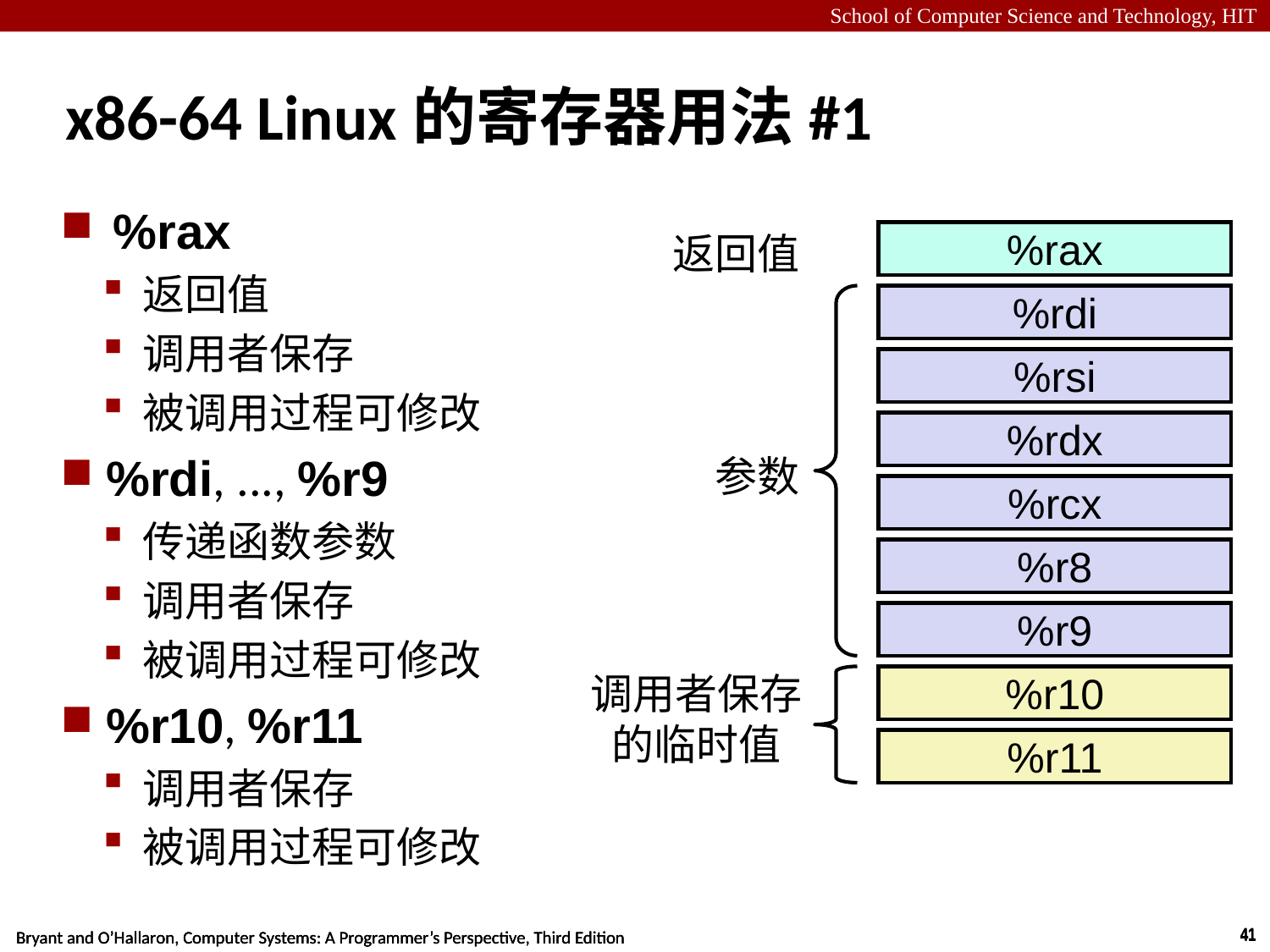

# x86-64 Linux的寄存器用法#1
%rax
返回值
调用者保存
被调用过程可修改
%rdi, ..., %r9
传递函数参数
调用者保存
被调用过程可修改
%r10, %r11
调用者保存
被调用过程可修改

返回值
%rax

%rdi
%rsi
%rdx
参数
%rcx
%r8
%r9
调用者保存的临时值

%r10
%r11